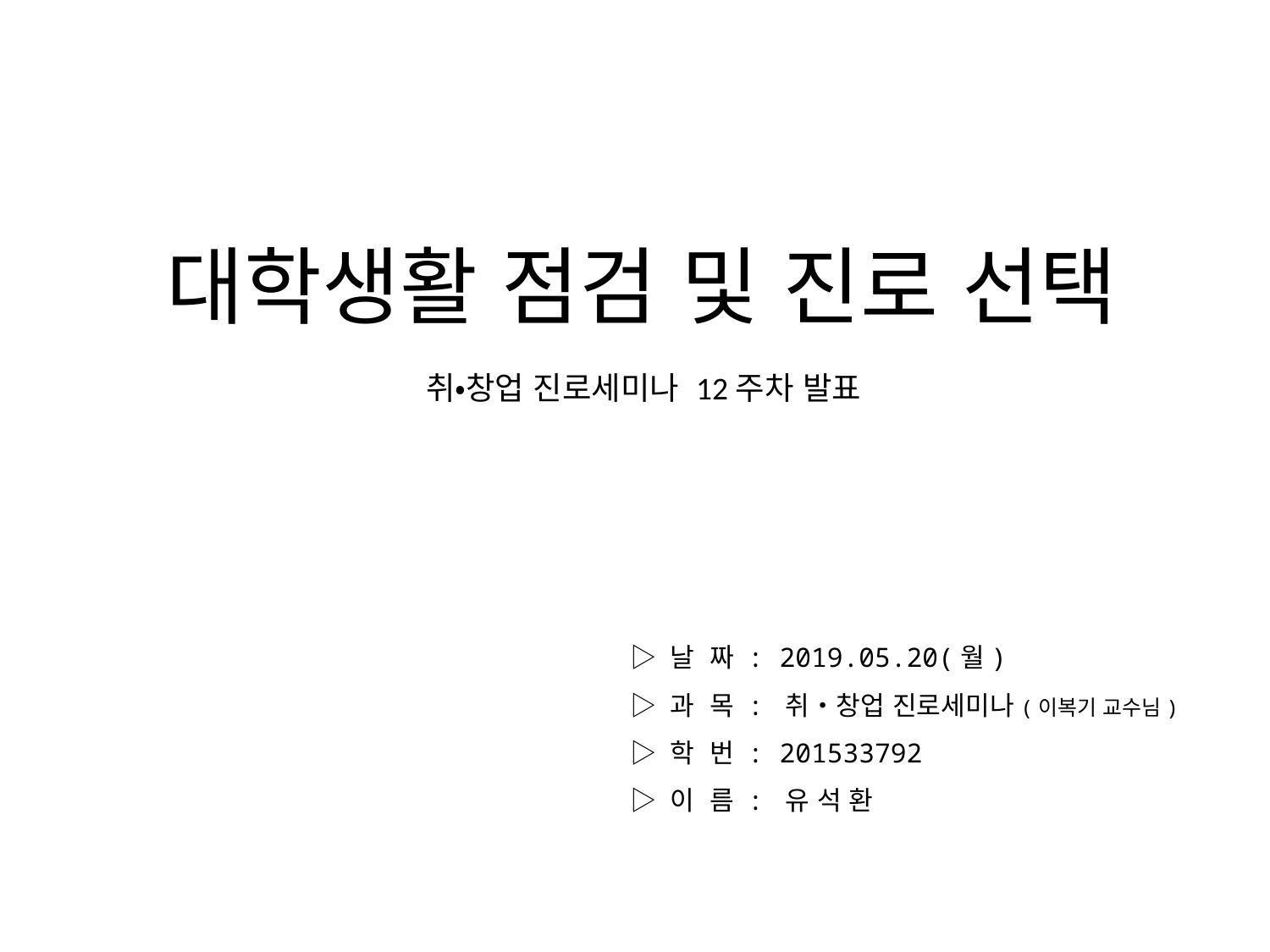

# 대학생활 점검 및 진로 선택
취・창업 진로세미나 12주차 발표
▷ 날  짜 : 2019.05.20(월)
▷ 과  목 : 취・창업 진로세미나(이복기 교수님)
▷ 학  번 : 201533792
▷ 이  름 : 유 석 환